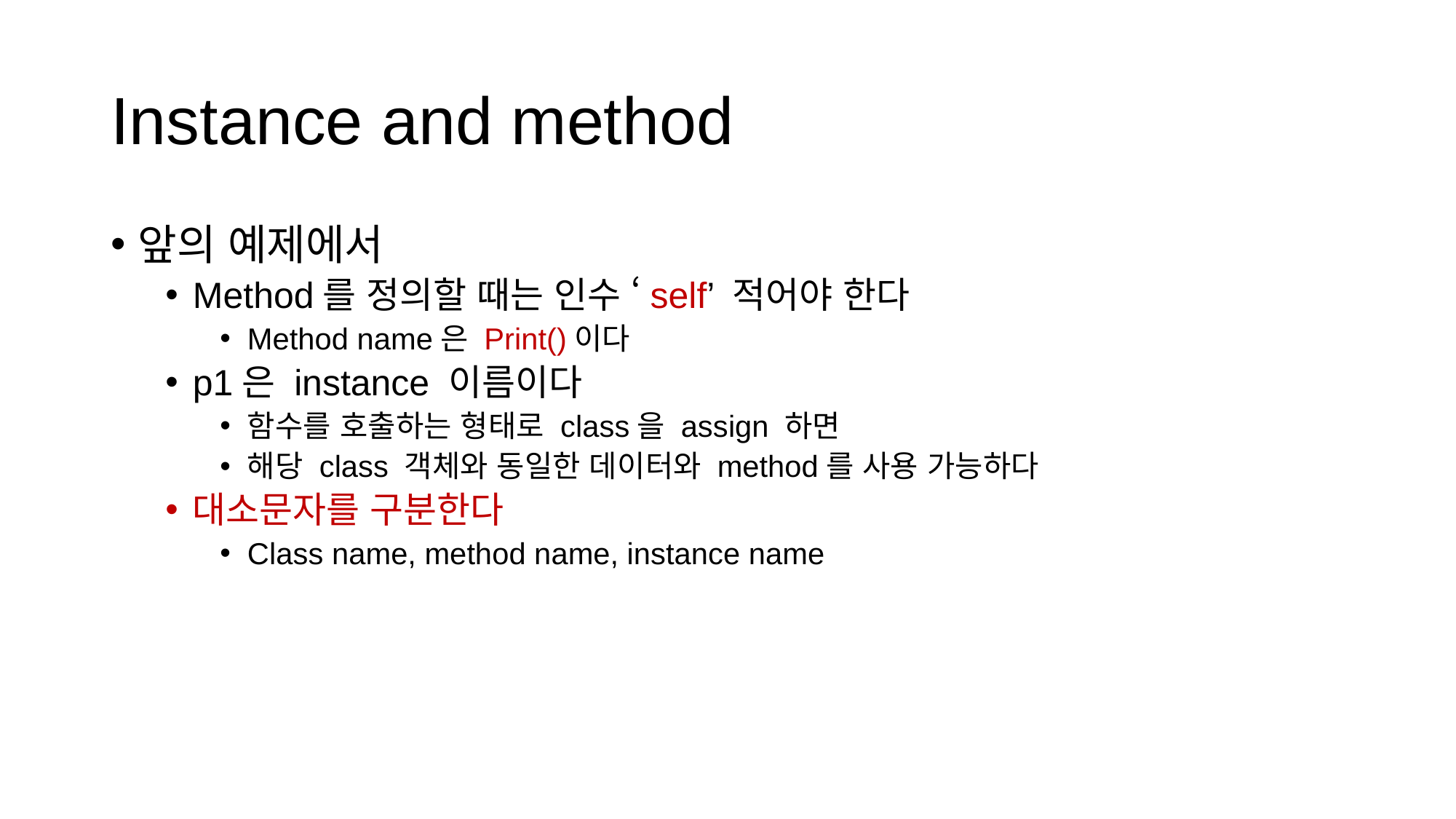

# Instance and method
앞의 예제에서
Method를 정의할 때는 인수 ‘self’ 적어야 한다
Method name은 Print()이다
p1은 instance 이름이다
함수를 호출하는 형태로 class을 assign 하면
해당 class 객체와 동일한 데이터와 method를 사용 가능하다
대소문자를 구분한다
Class name, method name, instance name